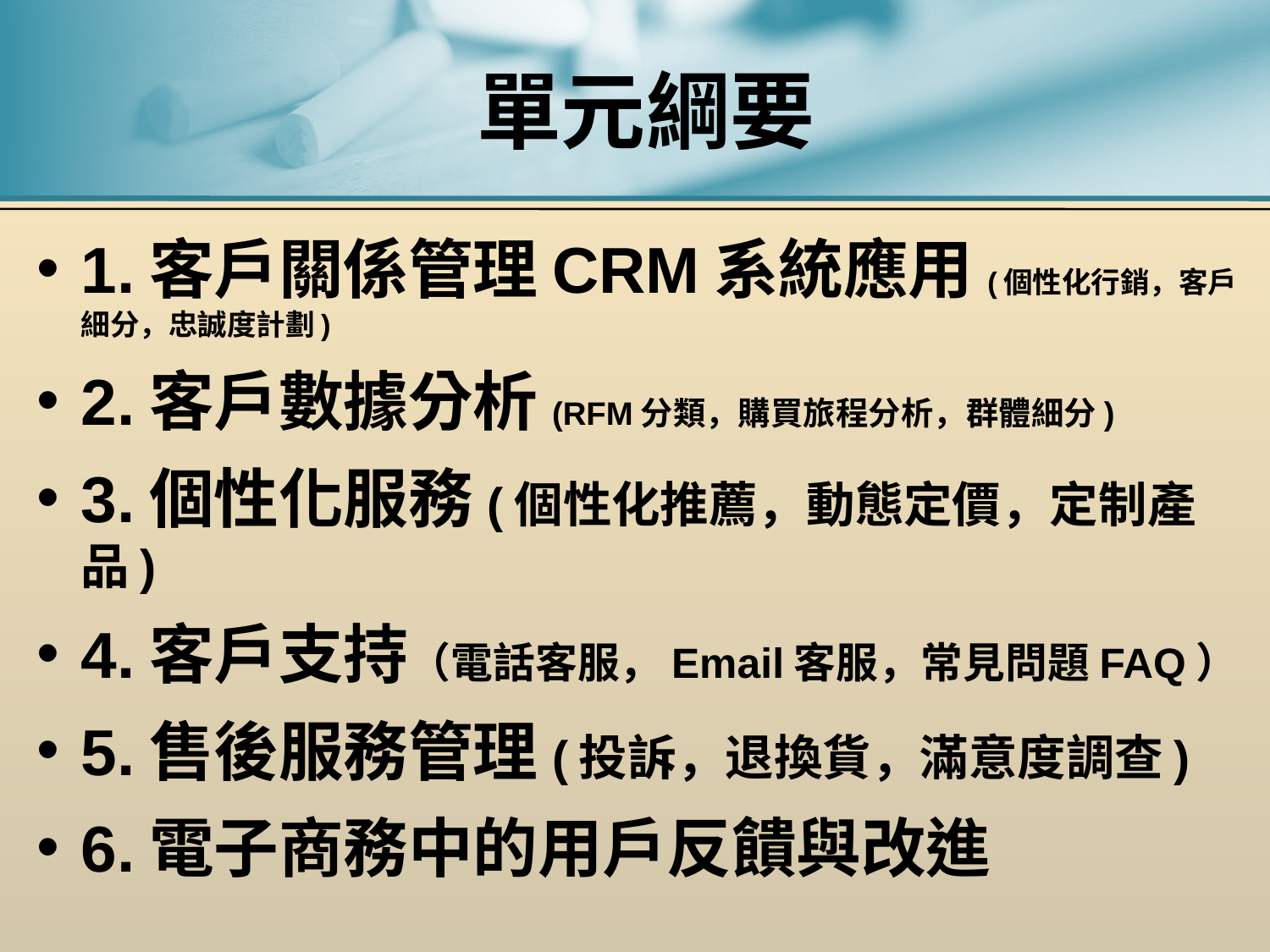

# 單元綱要
1.客戶關係管理CRM系統應用(個性化行銷，客戶細分，忠誠度計劃)
2.客戶數據分析(RFM分類，購買旅程分析，群體細分)
3.個性化服務(個性化推薦，動態定價，定制產品)
4.客戶支持（電話客服，Email客服，常見問題FAQ）
5.售後服務管理(投訴，退換貨，滿意度調查)
6.電子商務中的用戶反饋與改進